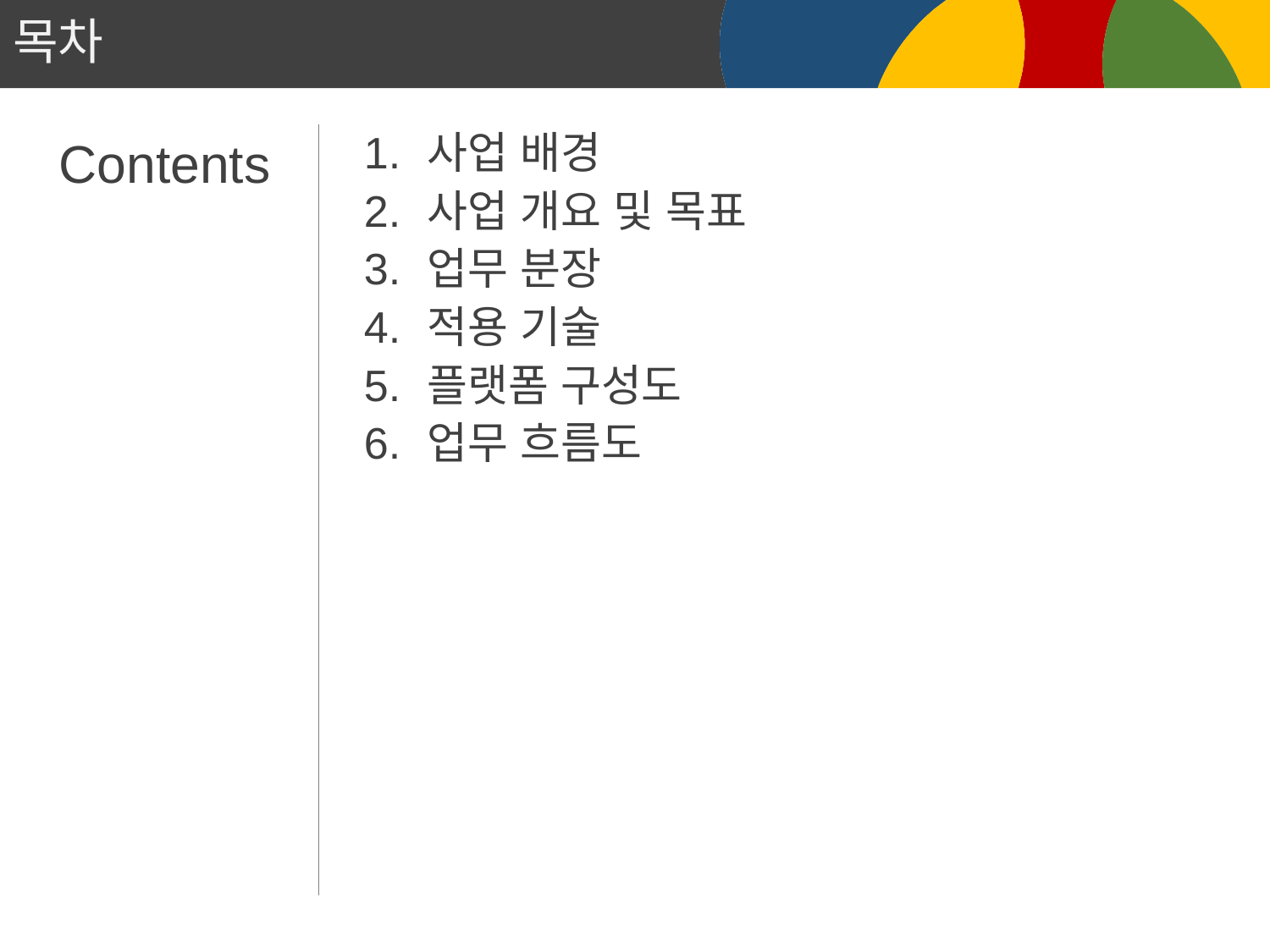

# 목차
사업 배경
사업 개요 및 목표
업무 분장
적용 기술
플랫폼 구성도
업무 흐름도